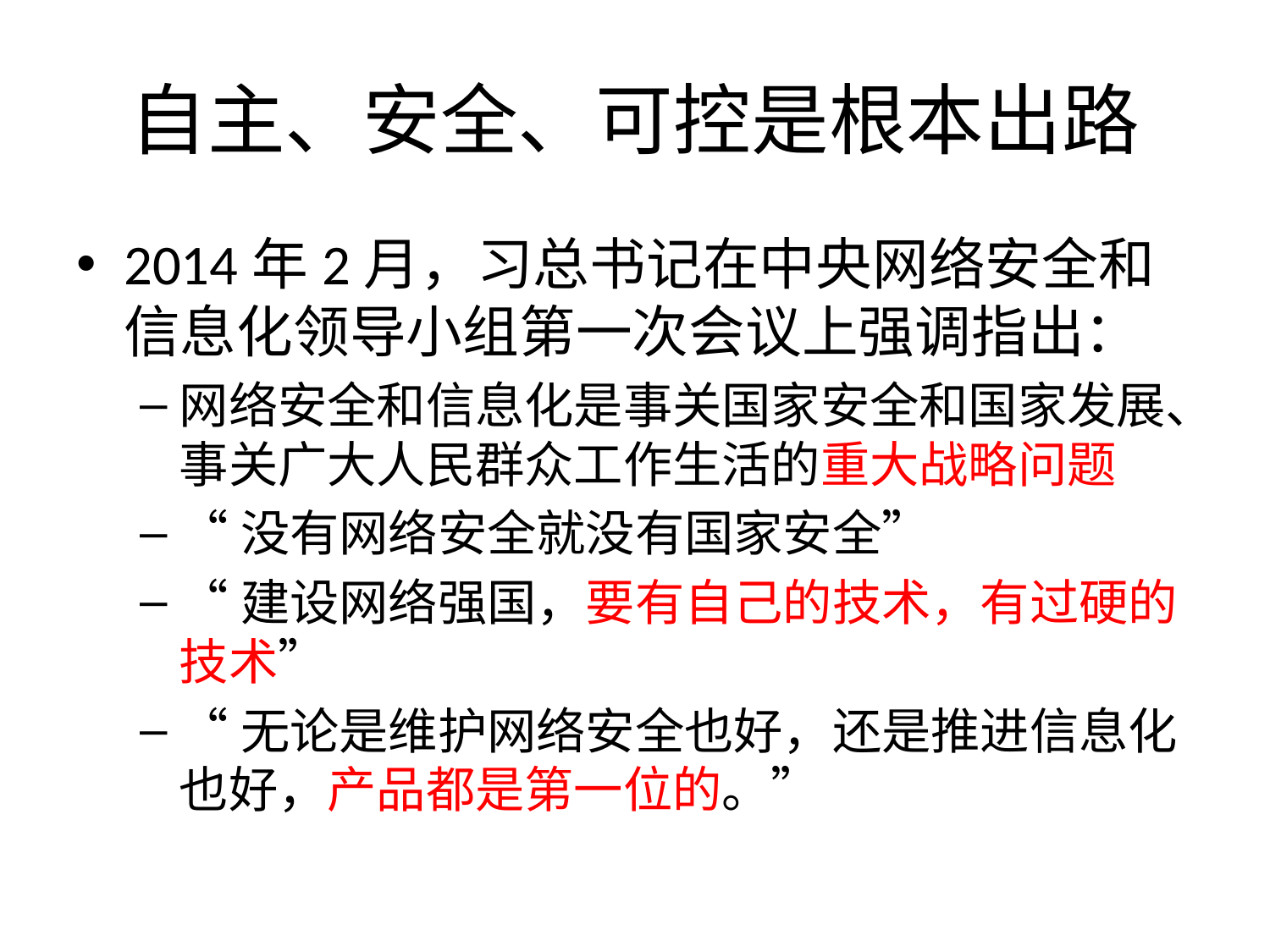

# 自主、安全、可控是根本出路
2014年2月，习总书记在中央网络安全和信息化领导小组第一次会议上强调指出：
网络安全和信息化是事关国家安全和国家发展、事关广大人民群众工作生活的重大战略问题
“没有网络安全就没有国家安全”
“建设网络强国，要有自己的技术，有过硬的技术”
“无论是维护网络安全也好，还是推进信息化也好，产品都是第一位的。”